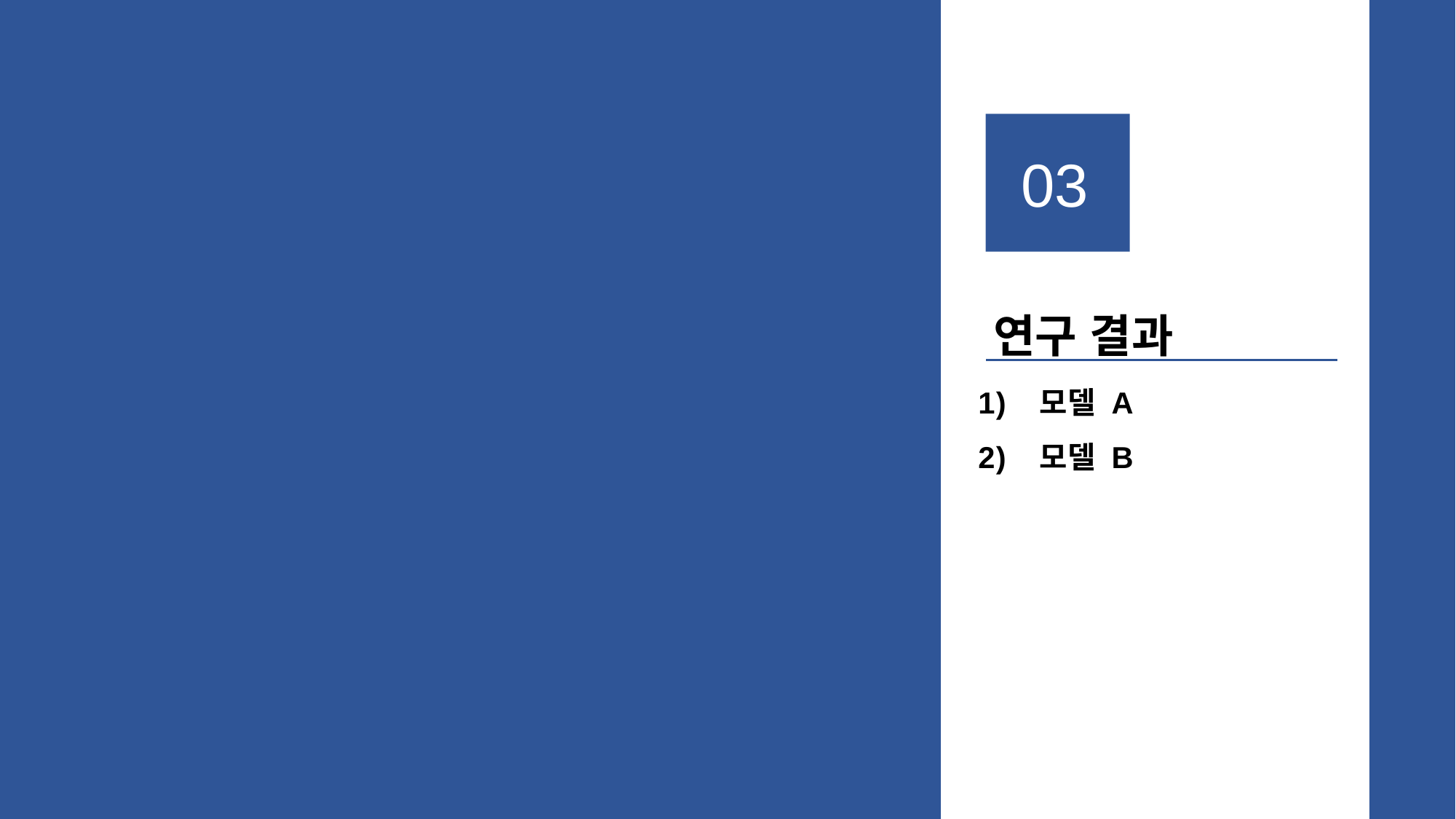

03
연구 결과
모델 A
모델 B